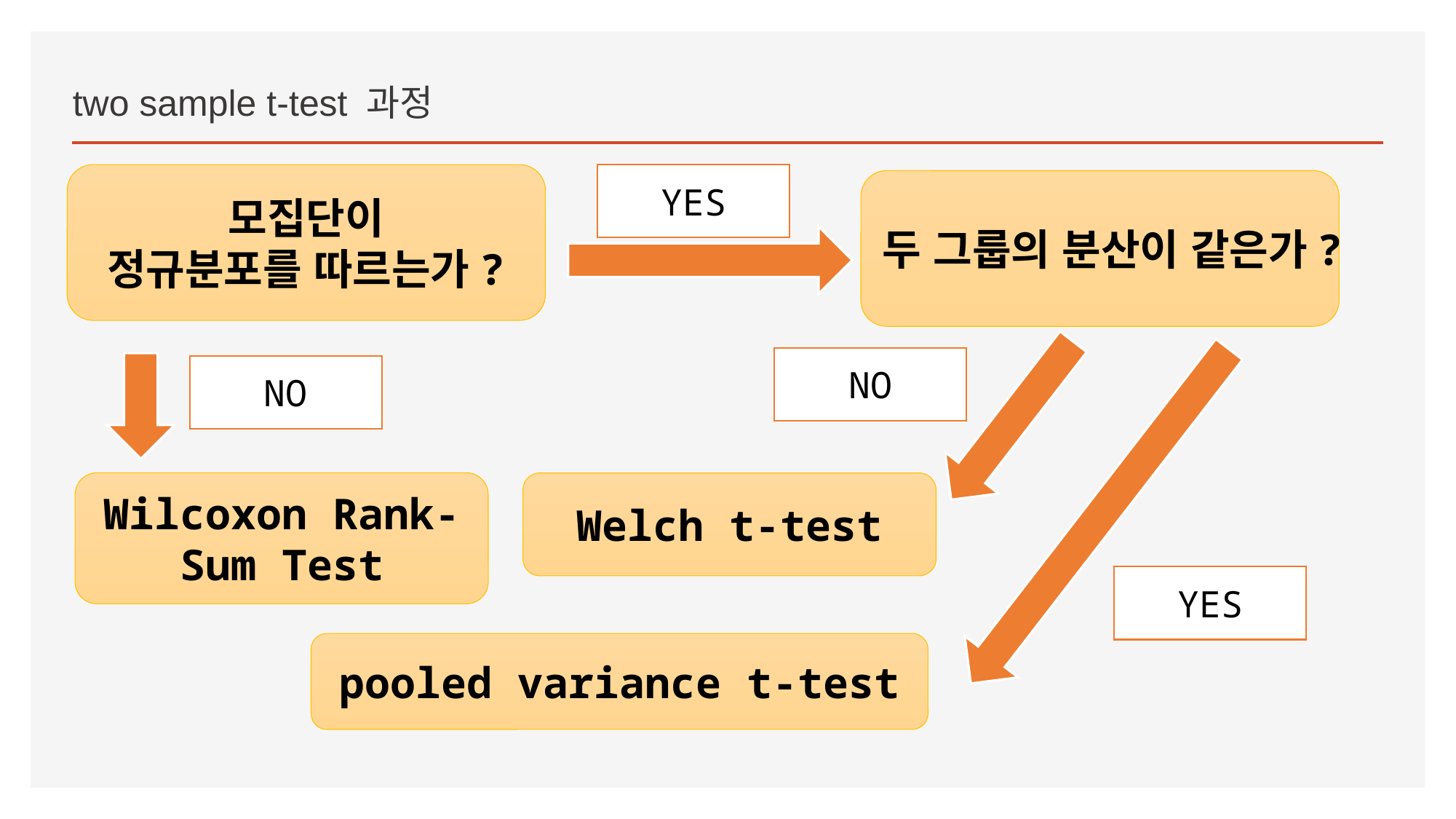

two sample t-test 과정
모집단이
정규분포를 따르는가?
YES
두 그룹의 분산이 같은가?

NO
NO

Wilcoxon Rank-Sum Test
Welch t-test

YES
pooled variance t-test